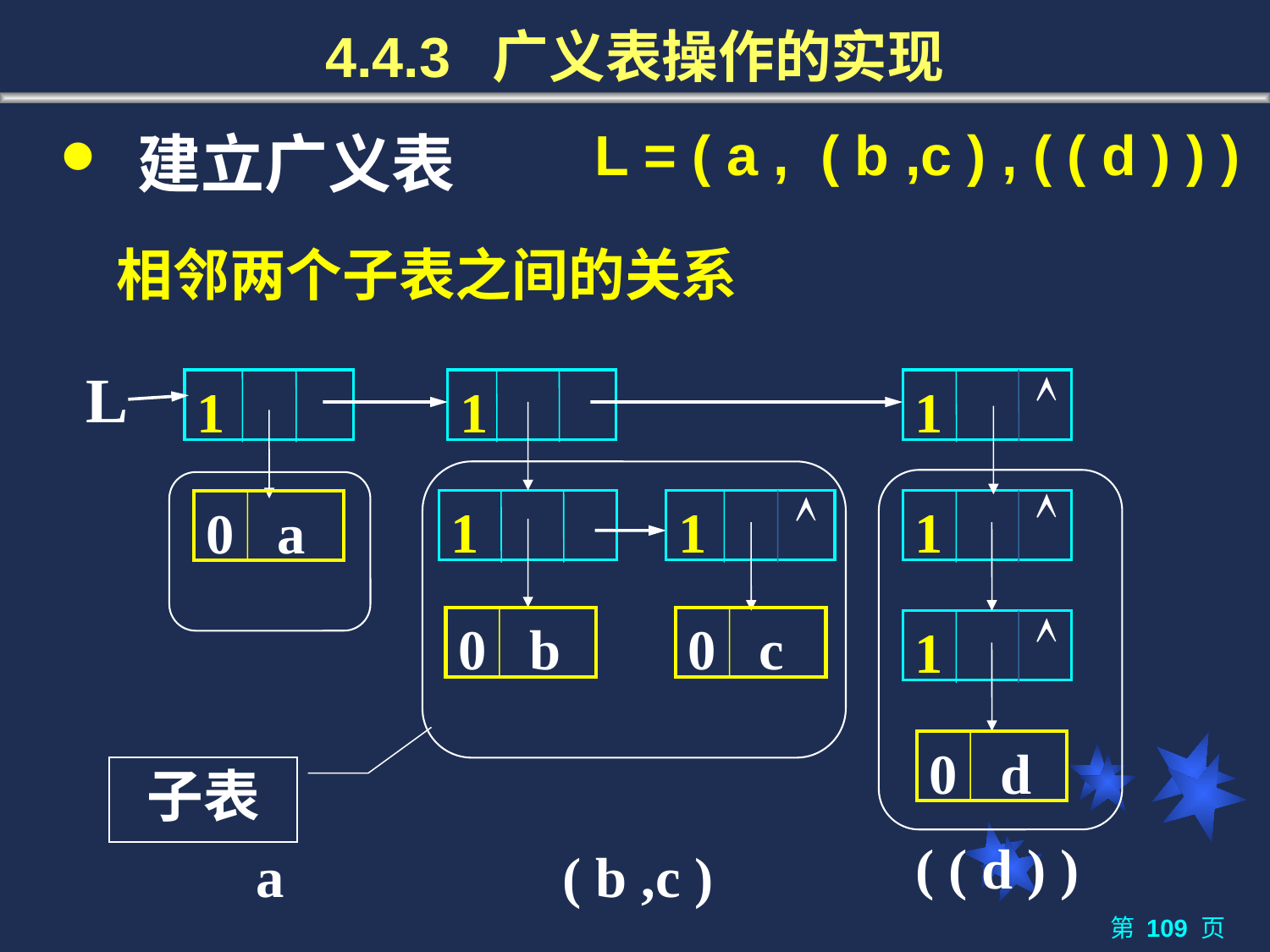

4.4.3  广义表操作的实现
L = ( a ,  ( b ,c ) , ( ( d ) ) )
 建立广义表
相邻两个子表之间的关系
L
∧
1

1

1

∧
∧
1

1

1

0   a

∧

0   b

0   c
1

0   d

子表
a
( b ,c )
( ( d ) )
第 109 页